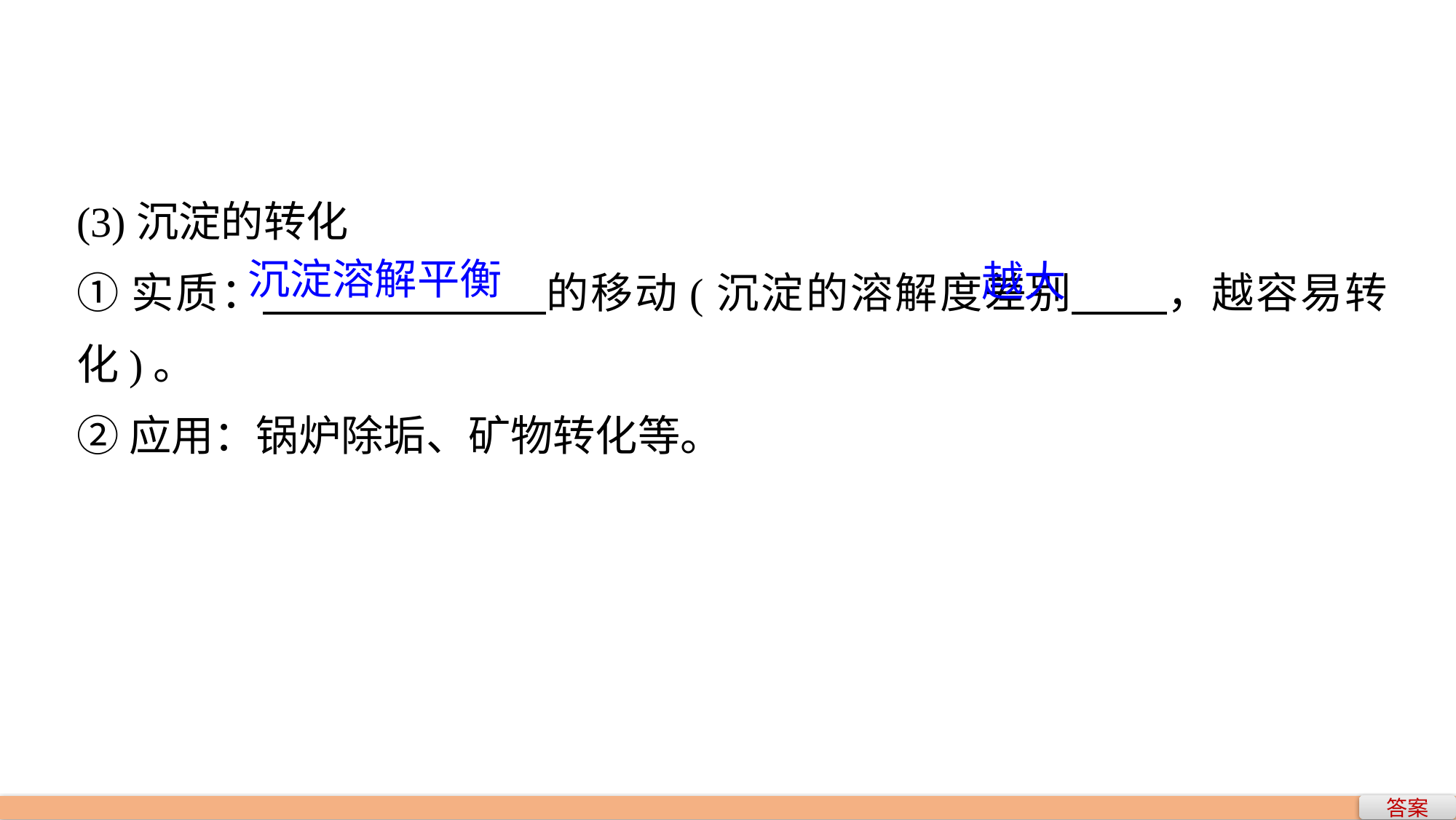

(3)沉淀的转化
①实质：                        的移动(沉淀的溶解度差别        ，越容易转化)。
②应用：锅炉除垢、矿物转化等。
沉淀溶解平衡
越大
答案